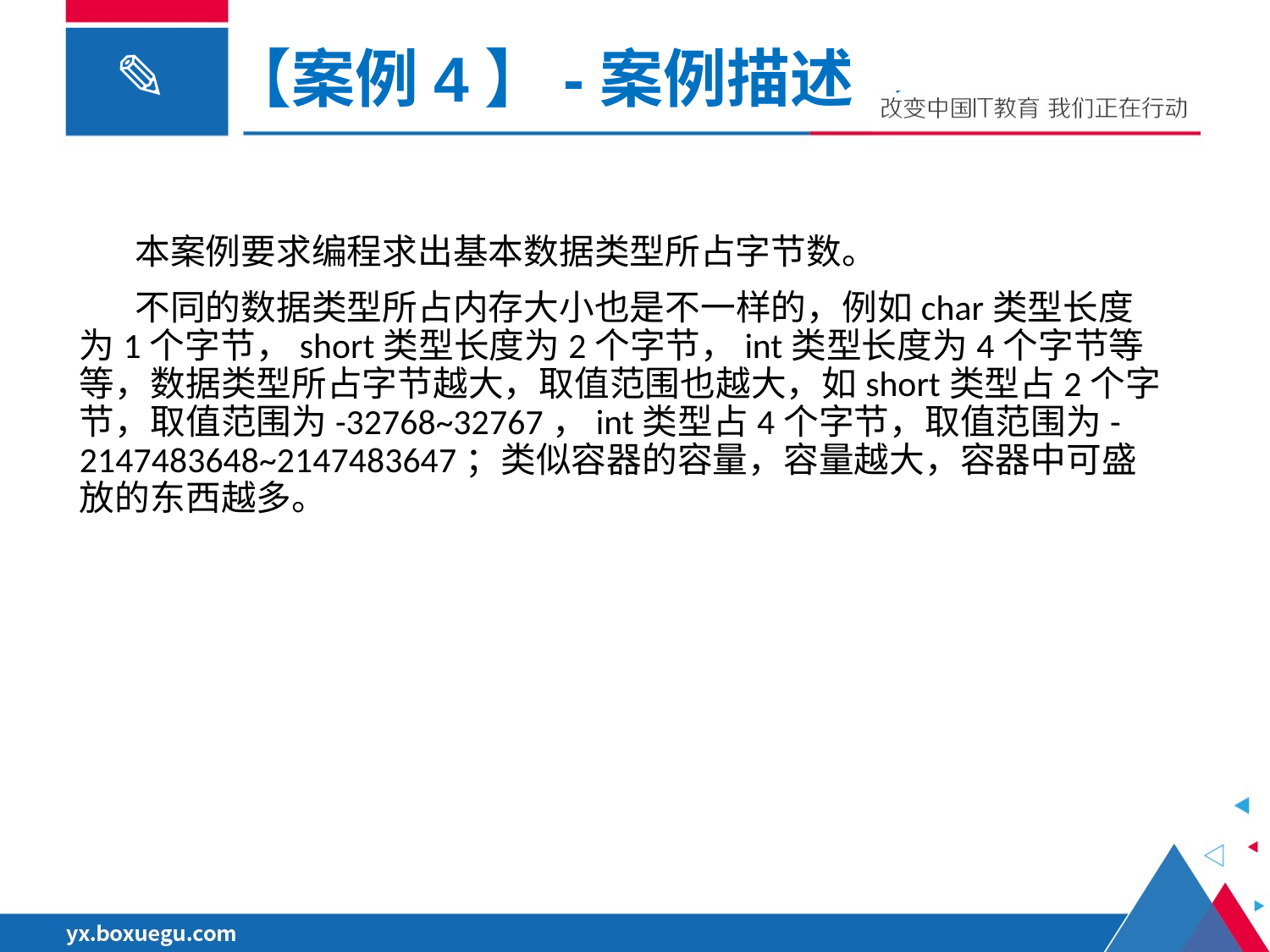

【案例4】-案例描述
      本案例要求编程求出基本数据类型所占字节数。
      不同的数据类型所占内存大小也是不一样的，例如char类型长度为1个字节，short类型长度为2个字节，int类型长度为4个字节等等，数据类型所占字节越大，取值范围也越大，如short类型占2个字节，取值范围为-32768~32767，int类型占4个字节，取值范围为-2147483648~2147483647；类似容器的容量，容量越大，容器中可盛放的东西越多。